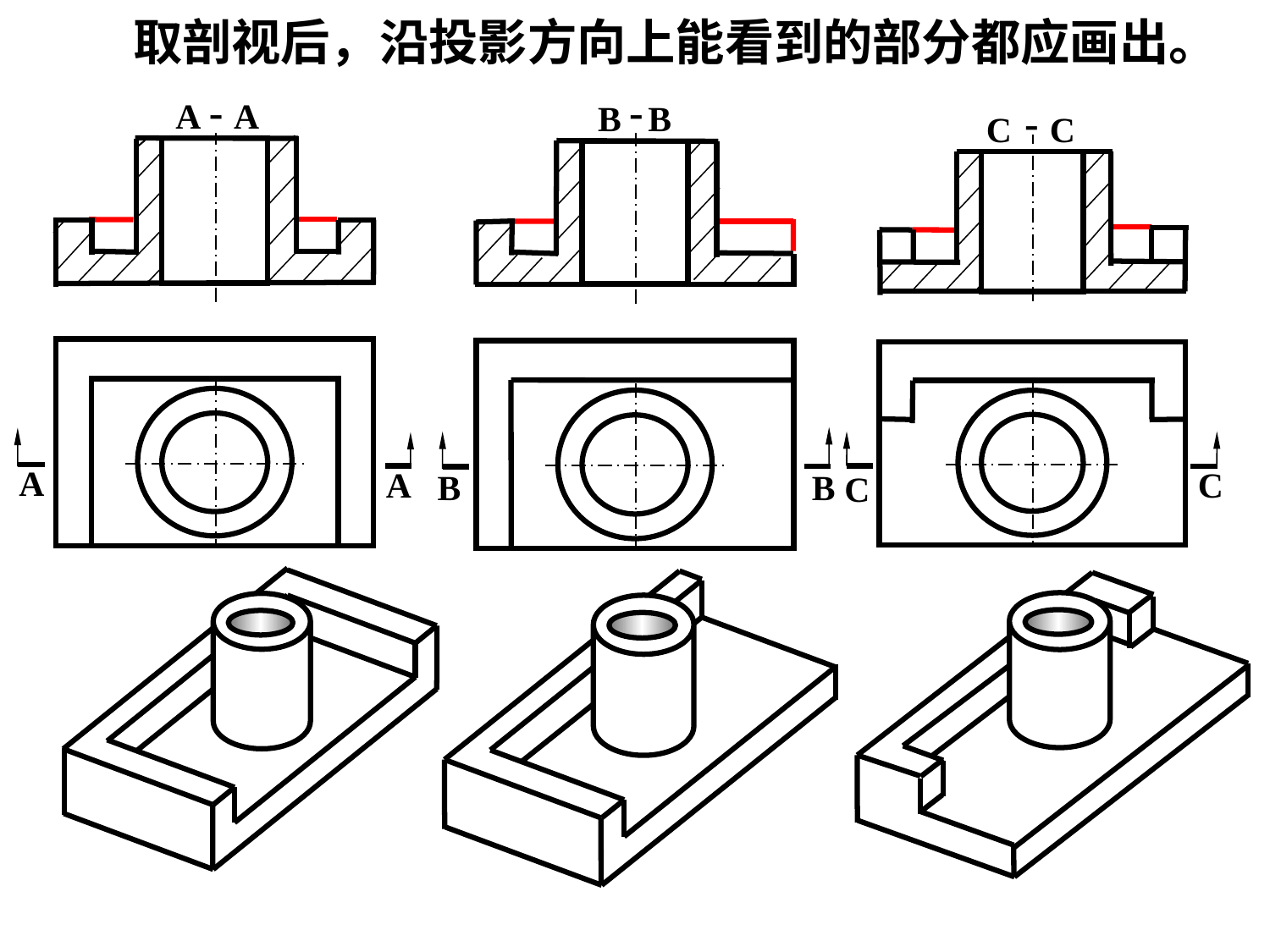

取剖视后，沿投影方向上能看到的部分都应画出。
-
A
A

A
A

-
B   B

B
B

-
C
C

C
C